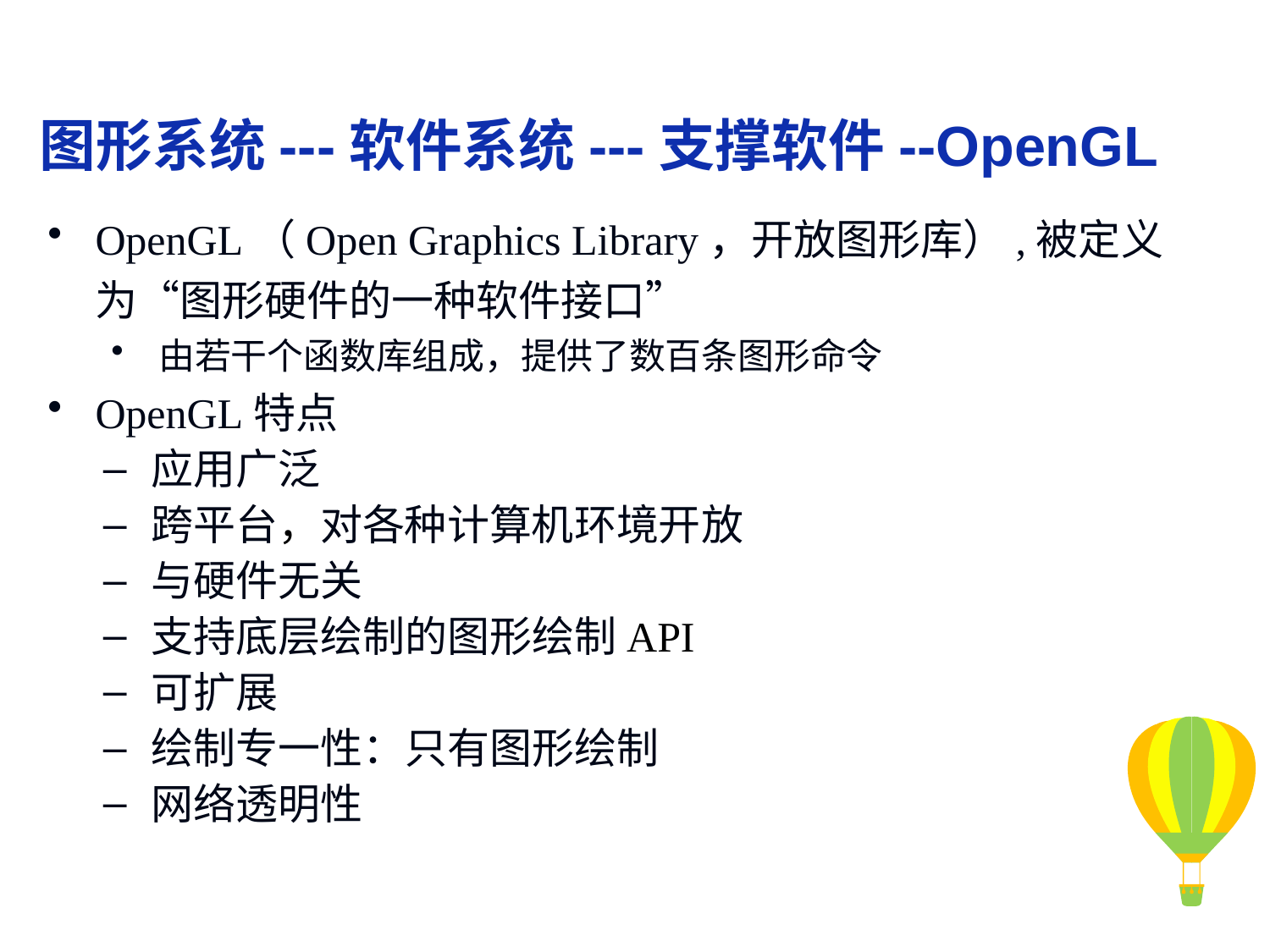

图形系统---软件系统---支撑软件--OpenGL
OpenGL（Open Graphics Library，开放图形库）,被定义为“图形硬件的一种软件接口”
由若干个函数库组成，提供了数百条图形命令
OpenGL特点
应用广泛
跨平台，对各种计算机环境开放
与硬件无关
支持底层绘制的图形绘制API
可扩展
绘制专一性：只有图形绘制
网络透明性